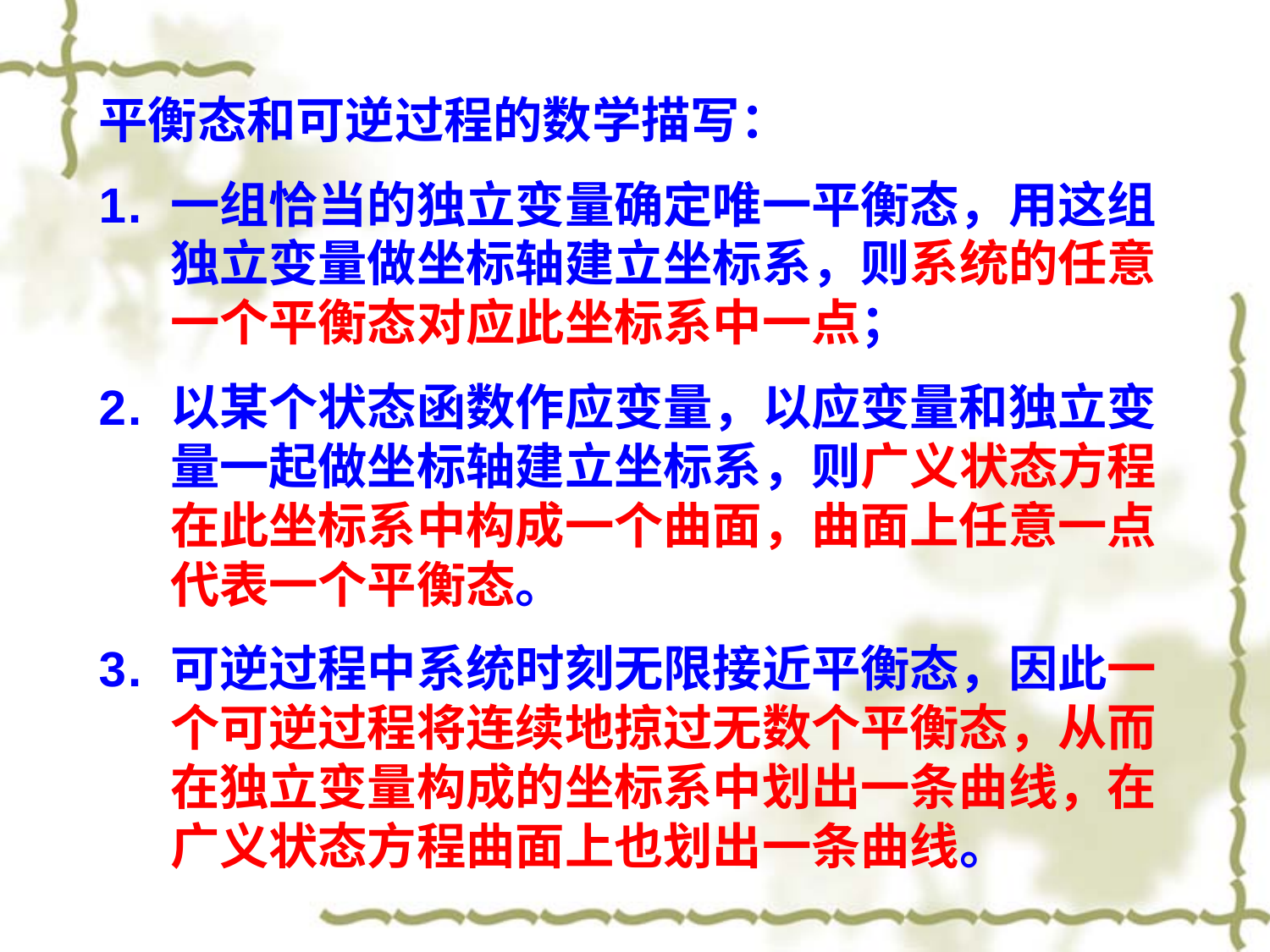

平衡态和可逆过程的数学描写：
一组恰当的独立变量确定唯一平衡态，用这组独立变量做坐标轴建立坐标系，则系统的任意一个平衡态对应此坐标系中一点；
以某个状态函数作应变量，以应变量和独立变量一起做坐标轴建立坐标系，则广义状态方程在此坐标系中构成一个曲面，曲面上任意一点代表一个平衡态。
可逆过程中系统时刻无限接近平衡态，因此一个可逆过程将连续地掠过无数个平衡态，从而在独立变量构成的坐标系中划出一条曲线，在广义状态方程曲面上也划出一条曲线。